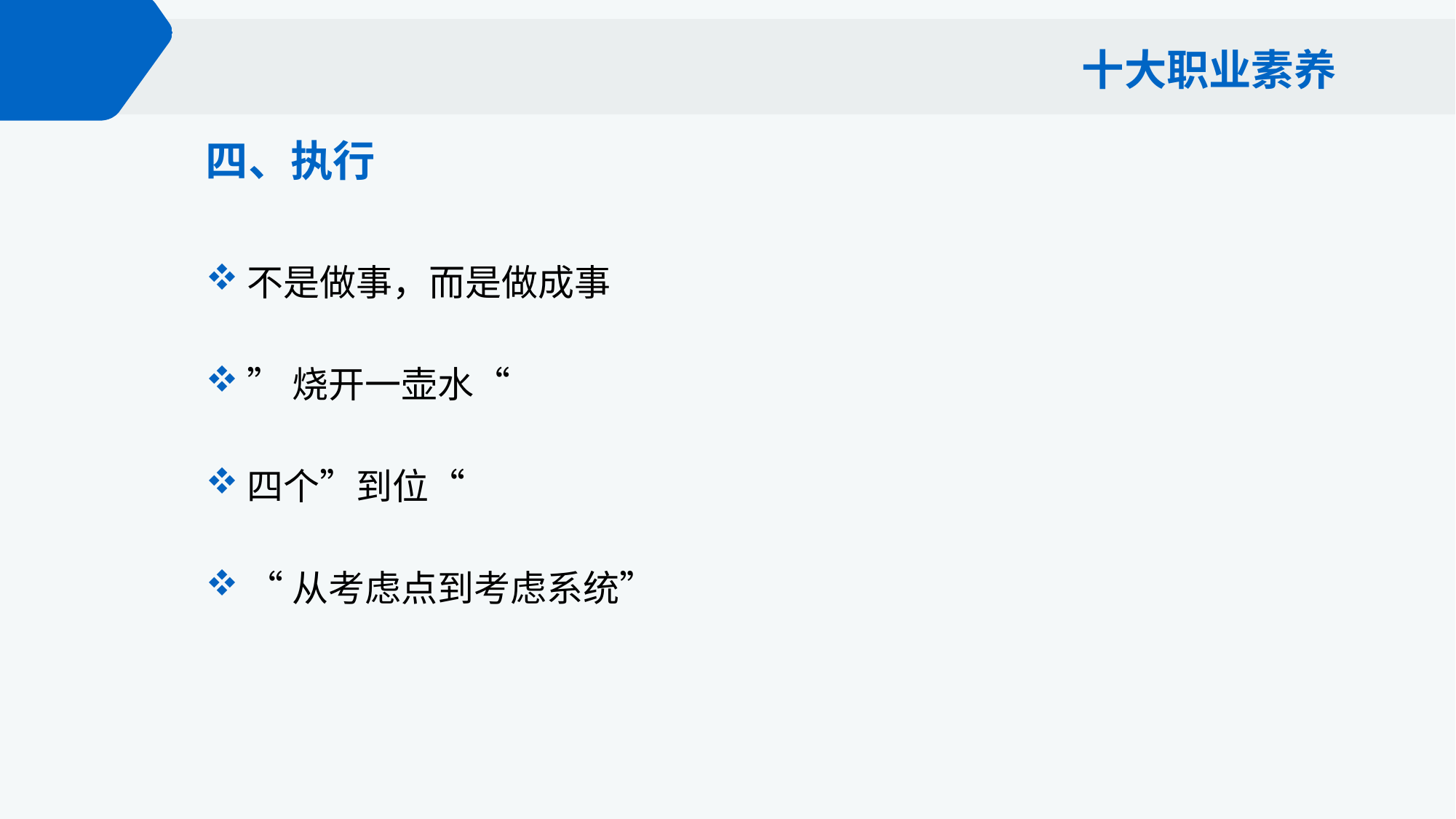

十大职业素养
四、执行
不是做事，而是做成事

”烧开一壶水“

四个”到位“

“从考虑点到考虑系统”